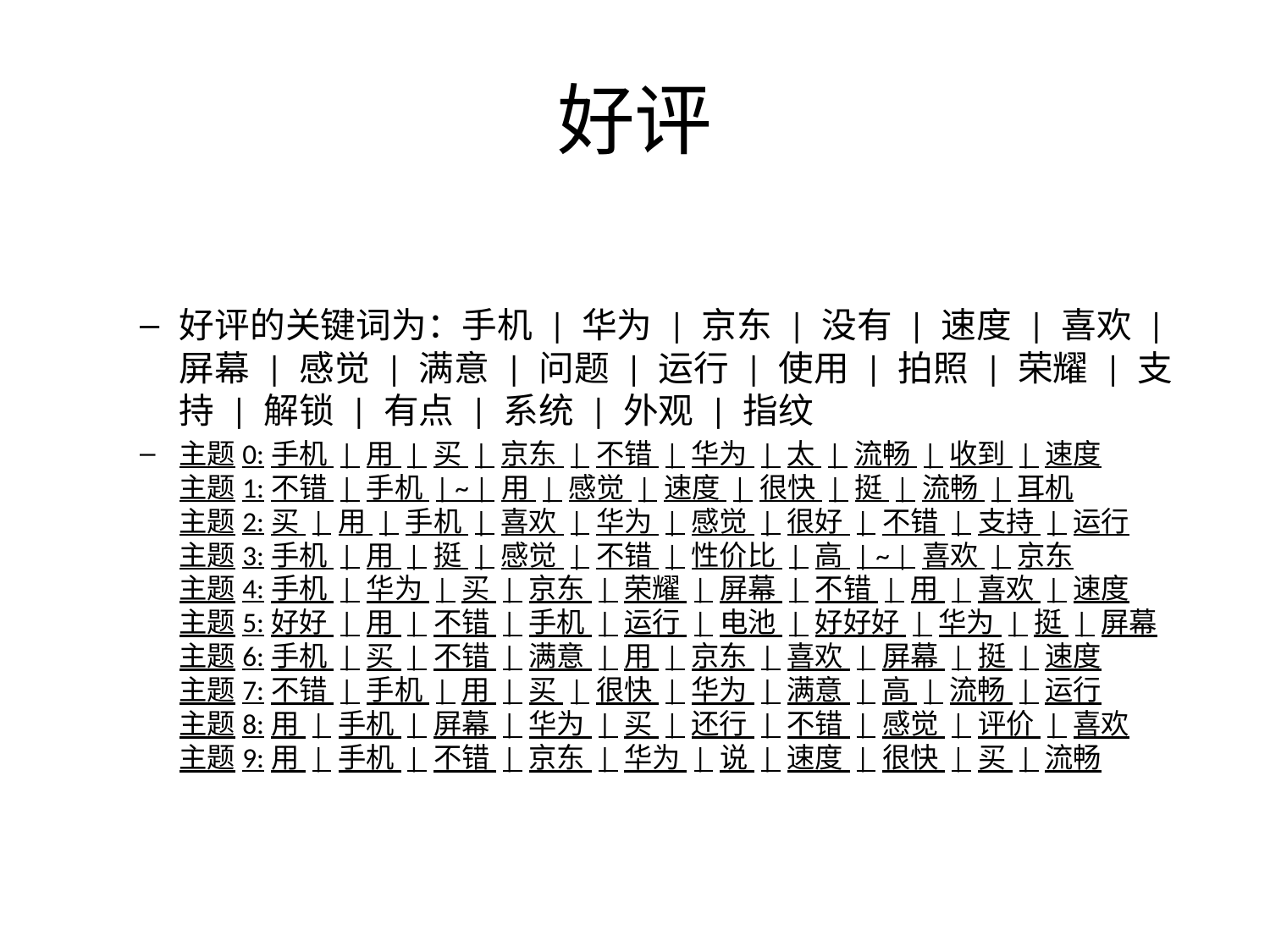

# 好评

好评的关键词为：手机 | 华为 | 京东 | 没有 | 速度 | 喜欢 | 屏幕 | 感觉 | 满意 | 问题 | 运行 | 使用 | 拍照 | 荣耀 | 支持 | 解锁 | 有点 | 系统 | 外观 | 指纹
主题0:手机 | 用 | 买 | 京东 | 不错 | 华为 | 太 | 流畅 | 收到 | 速度
主题1:不错 | 手机 | ~ | 用 | 感觉 | 速度 | 很快 | 挺 | 流畅 | 耳机
主题2:买 | 用 | 手机 | 喜欢 | 华为 | 感觉 | 很好 | 不错 | 支持 | 运行
主题3:手机 | 用 | 挺 | 感觉 | 不错 | 性价比 | 高 | ~ | 喜欢 | 京东
主题4:手机 | 华为 | 买 | 京东 | 荣耀 | 屏幕 | 不错 | 用 | 喜欢 | 速度
主题5:好好 | 用 | 不错 | 手机 | 运行 | 电池 | 好好好 | 华为 | 挺 | 屏幕
主题6:手机 | 买 | 不错 | 满意 | 用 | 京东 | 喜欢 | 屏幕 | 挺 | 速度
主题7:不错 | 手机 | 用 | 买 | 很快 | 华为 | 满意 | 高 | 流畅 | 运行
主题8:用 | 手机 | 屏幕 | 华为 | 买 | 还行 | 不错 | 感觉 | 评价 | 喜欢
主题9:用 | 手机 | 不错 | 京东 | 华为 | 说 | 速度 | 很快 | 买 | 流畅